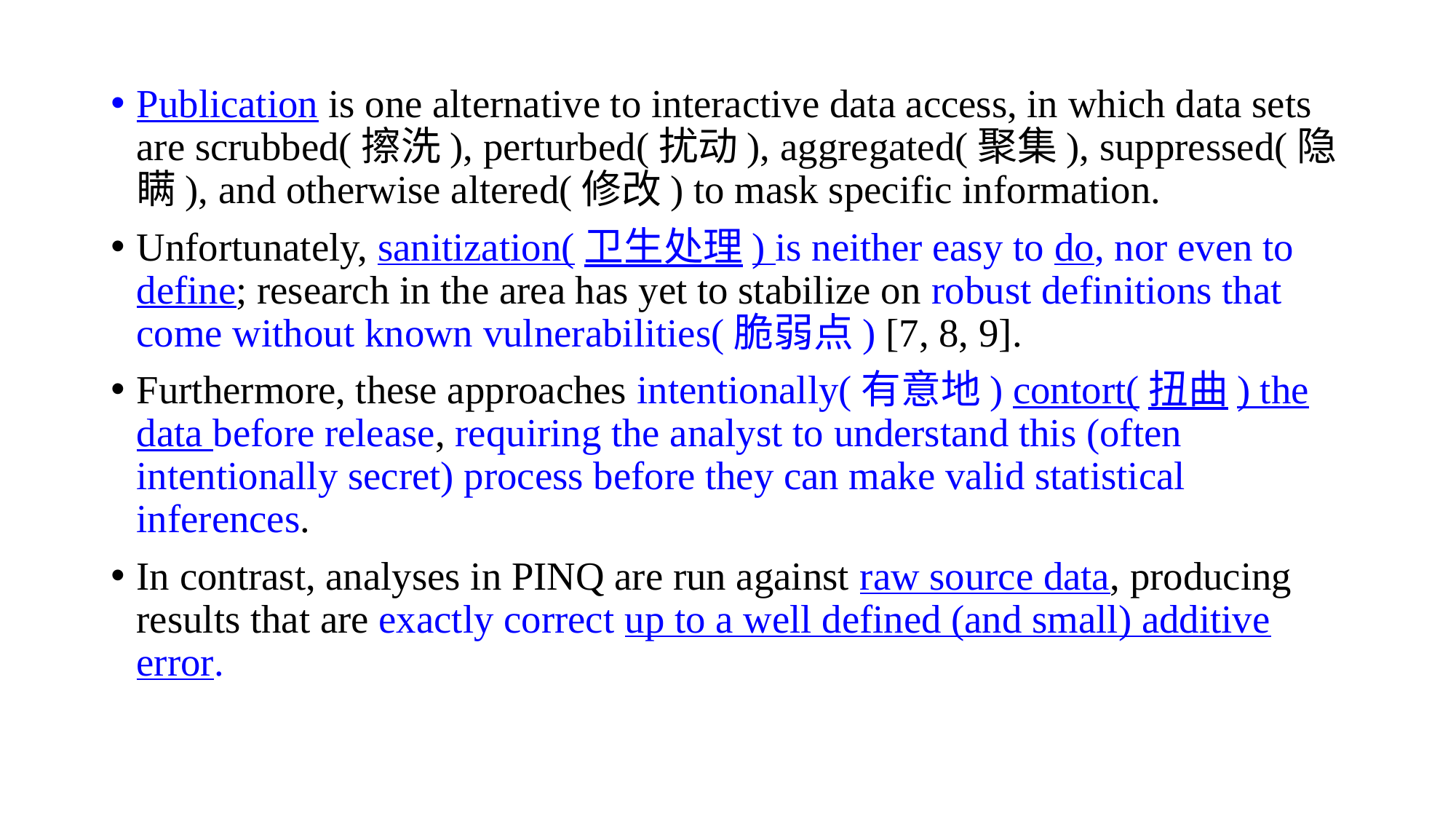

Publication is one alternative to interactive data access, in which data sets are scrubbed(擦洗), perturbed(扰动), aggregated(聚集), suppressed(隐瞒), and otherwise altered(修改) to mask specific information.
Unfortunately, sanitization(卫生处理) is neither easy to do, nor even to define; research in the area has yet to stabilize on robust definitions that come without known vulnerabilities(脆弱点) [7, 8, 9].
Furthermore, these approaches intentionally(有意地) contort(扭曲) the data before release, requiring the analyst to understand this (often intentionally secret) process before they can make valid statistical inferences.
In contrast, analyses in PINQ are run against raw source data, producing results that are exactly correct up to a well defined (and small) additive error.